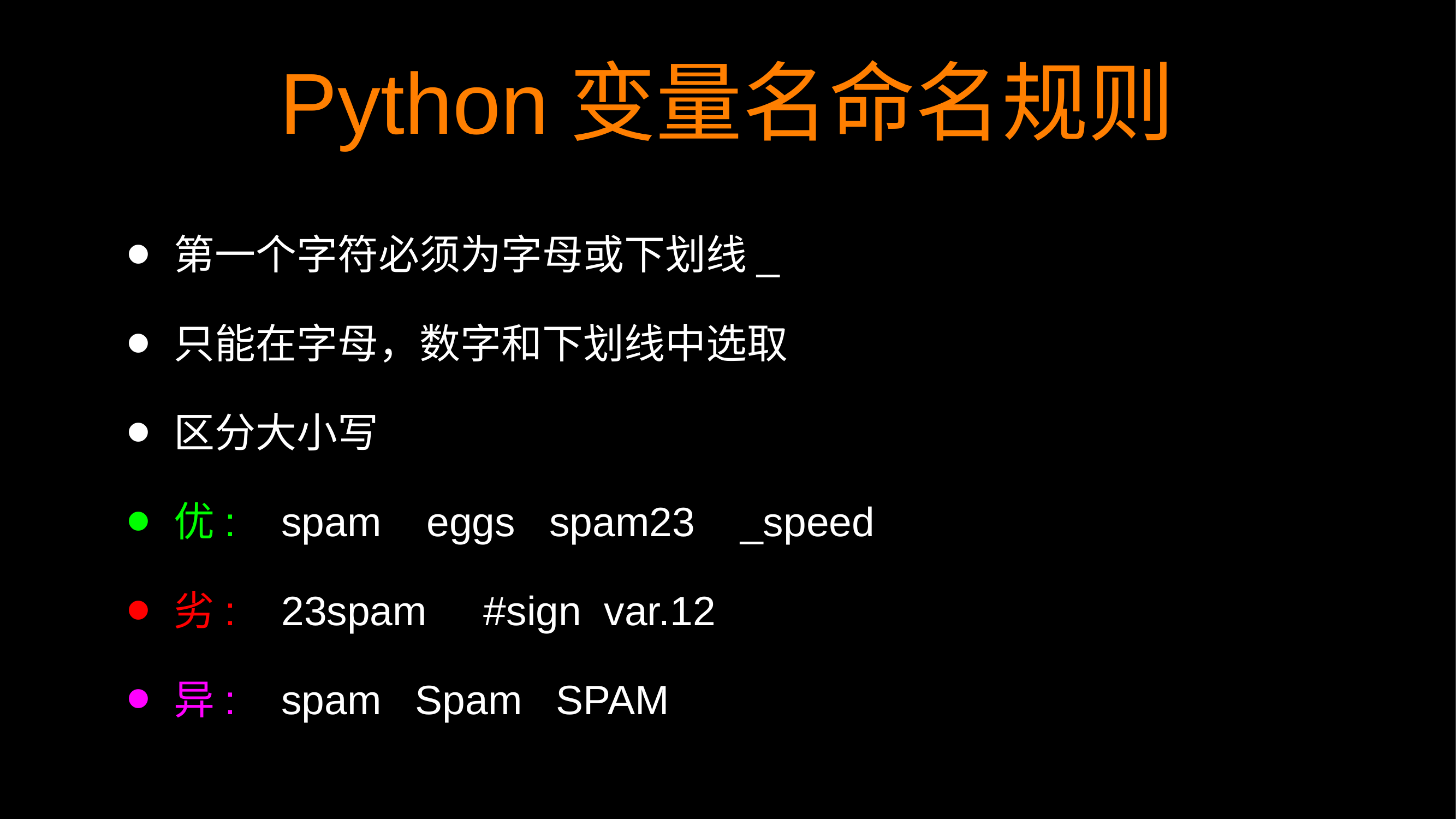

# Python变量名命名规则
第一个字符必须为字母或下划线_
只能在字母，数字和下划线中选取
区分大小写
优:    spam    eggs   spam23    _speed
劣:    23spam     #sign  var.12
异:    spam   Spam   SPAM